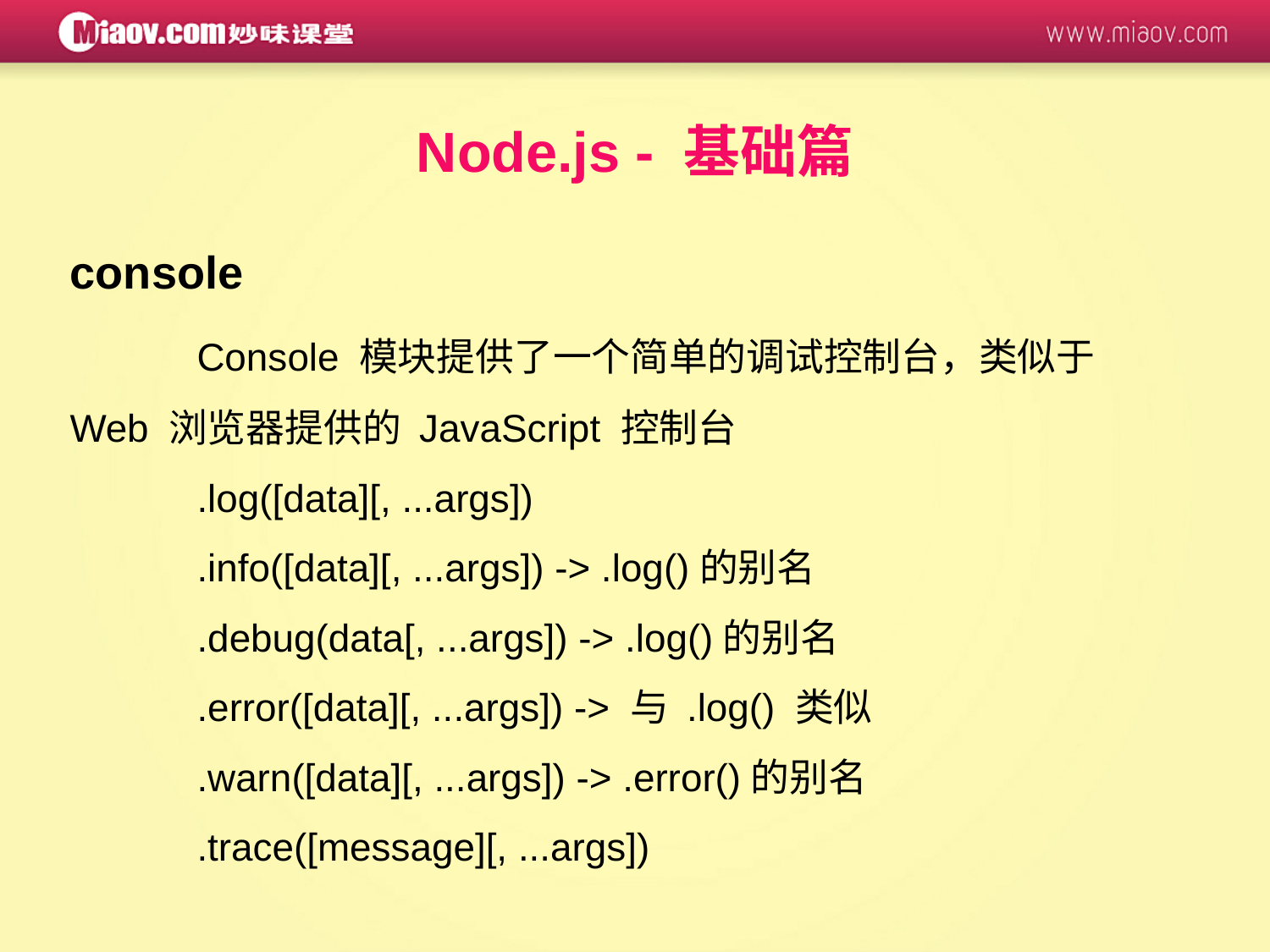

Node.js - 基础篇
console
	Console 模块提供了一个简单的调试控制台，类似于 Web 浏览器提供的 JavaScript 控制台
	.log([data][, ...args])
	.info([data][, ...args]) -> .log()的别名
	.debug(data[, ...args]) -> .log()的别名
	.error([data][, ...args]) -> 与 .log() 类似
	.warn([data][, ...args]) -> .error()的别名
	.trace([message][, ...args])